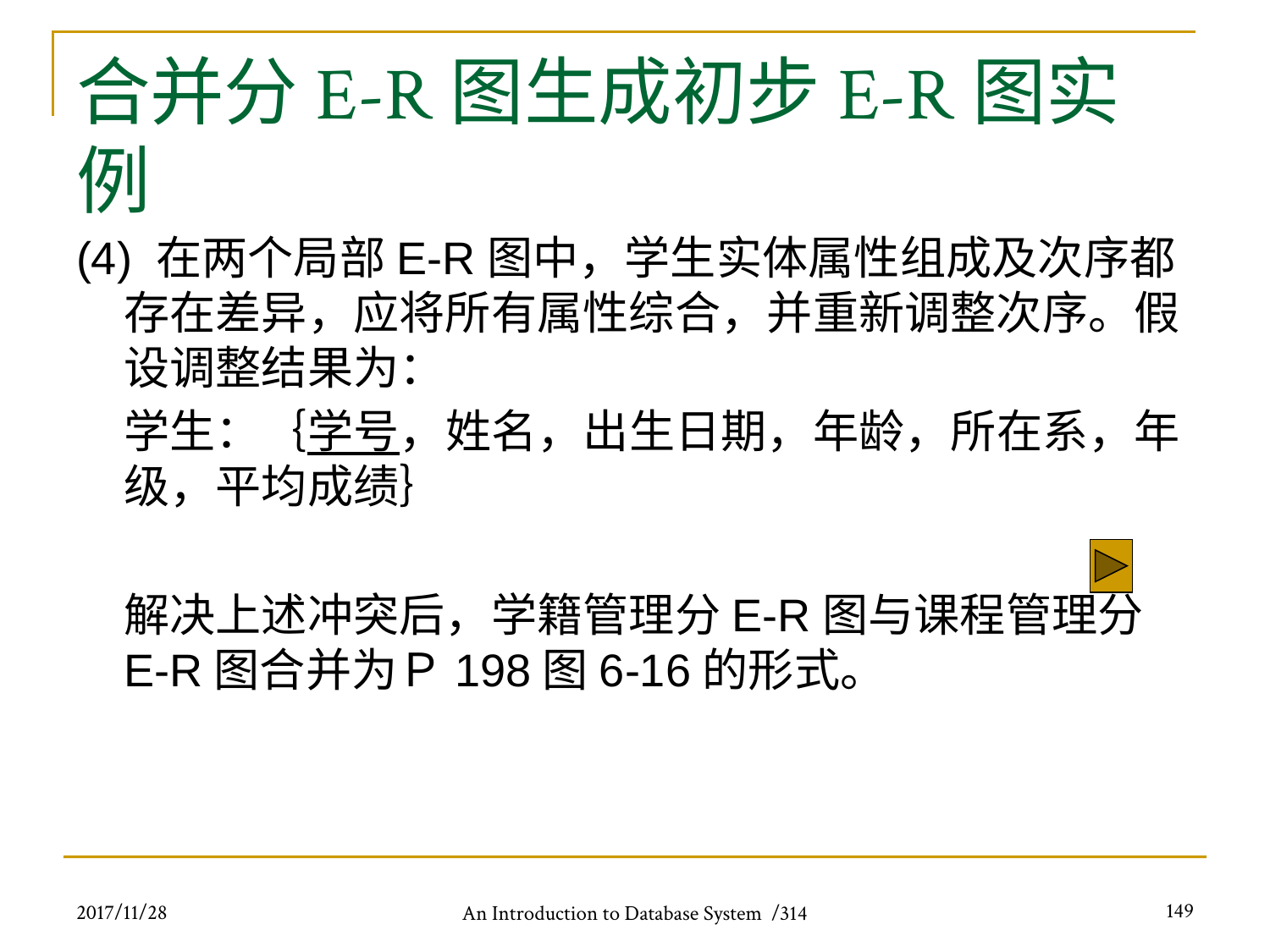

# 合并分E-R图生成初步E-R图实例
(4) 在两个局部E-R图中，学生实体属性组成及次序都存在差异，应将所有属性综合，并重新调整次序。假设调整结果为：
	学生：｛学号，姓名，出生日期，年龄，所在系，年级，平均成绩｝

	解决上述冲突后，学籍管理分E-R图与课程管理分E-R图合并为Ｐ198图6-16的形式。

2017/11/28
149
An Introduction to Database System  /314